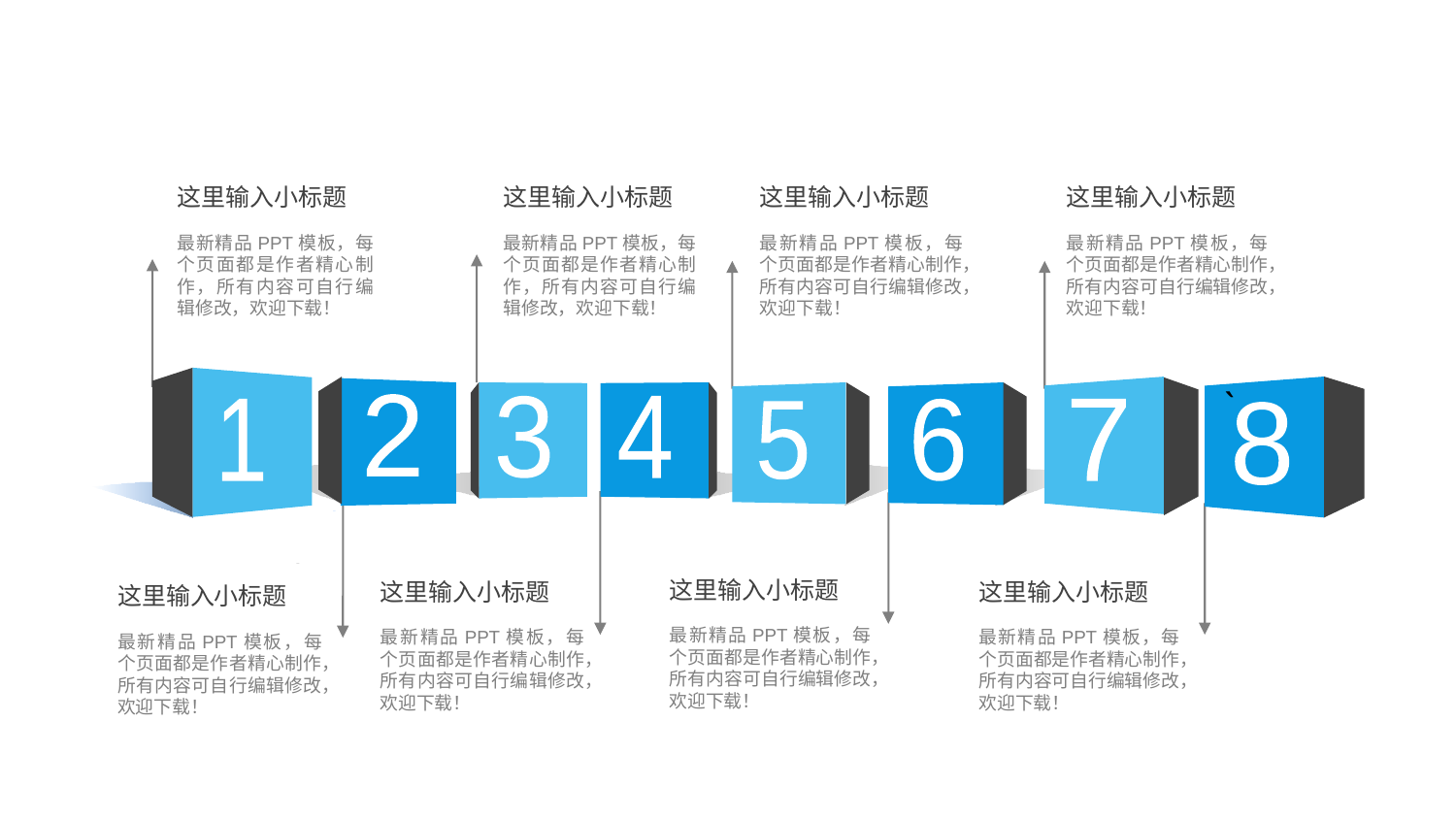

第四部分    点击在此输入你的标题内容
这里输入小标题
最新精品PPT模板，每个页面都是作者精心制作，所有内容可自行编辑修改，欢迎下载！
这里输入小标题
最新精品PPT模板，每个页面都是作者精心制作，所有内容可自行编辑修改，欢迎下载！
这里输入小标题
最新精品PPT模板，每个页面都是作者精心制作，所有内容可自行编辑修改，欢迎下载！
这里输入小标题
最新精品PPT模板，每个页面都是作者精心制作，所有内容可自行编辑修改，欢迎下载！

`

2
3
4
7
1
6
5
8

这里输入小标题
最新精品PPT模板，每个页面都是作者精心制作，所有内容可自行编辑修改，欢迎下载！
这里输入小标题
最新精品PPT模板，每个页面都是作者精心制作，所有内容可自行编辑修改，欢迎下载！
这里输入小标题
最新精品PPT模板，每个页面都是作者精心制作，所有内容可自行编辑修改，欢迎下载！
这里输入小标题
最新精品PPT模板，每个页面都是作者精心制作，所有内容可自行编辑修改，欢迎下载！